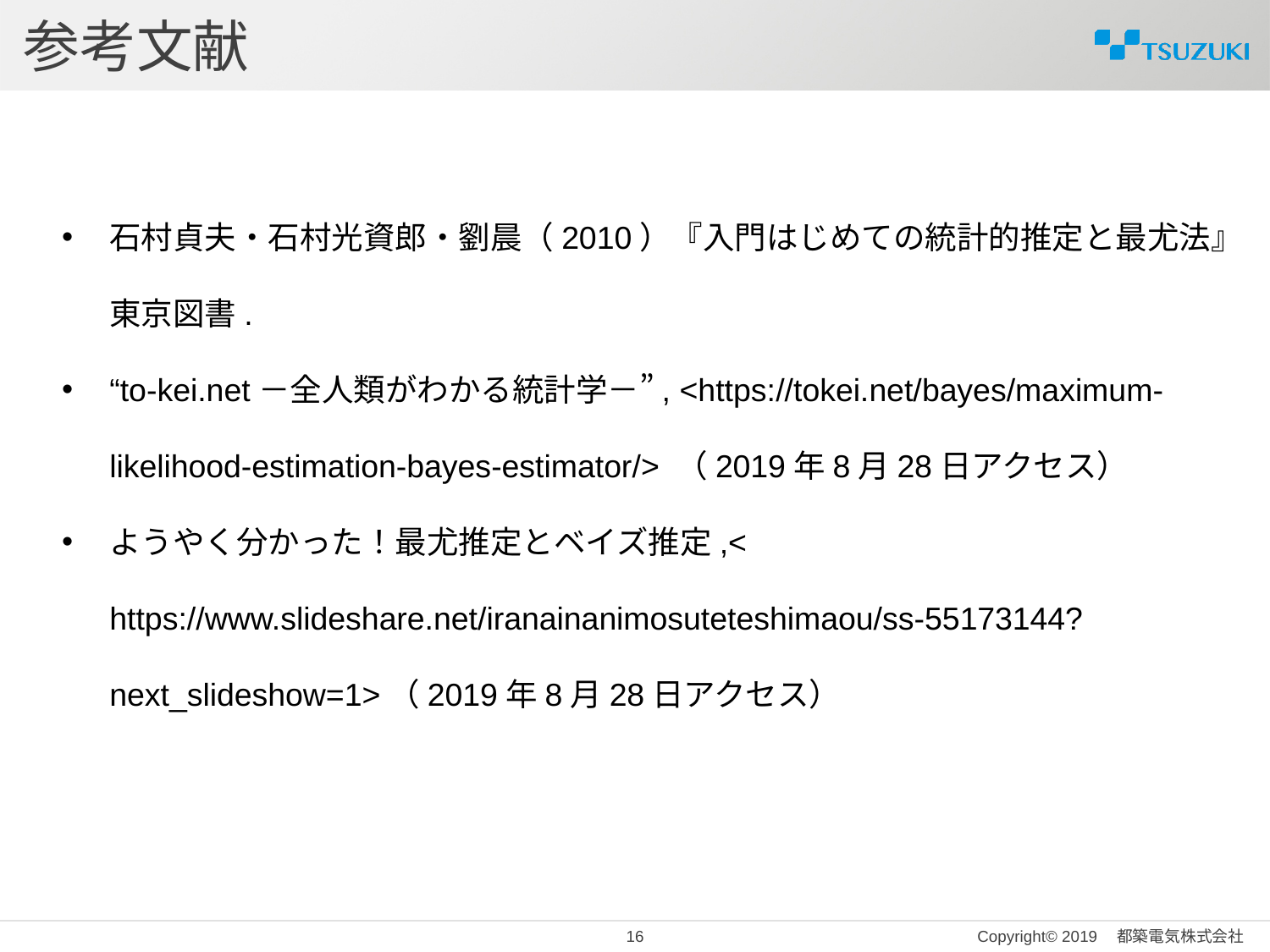

# 参考文献
石村貞夫・石村光資郎・劉晨（2010）『入門はじめての統計的推定と最尤法』東京図書.
“to-kei.net－全人類がわかる統計学－”, <https://tokei.net/bayes/maximum-likelihood-estimation-bayes-estimator/> （2019年8月28日アクセス）
ようやく分かった！最尤推定とベイズ推定,< https://www.slideshare.net/iranainanimosuteteshimaou/ss-55173144?next_slideshow=1>（2019年8月28日アクセス）

16
Copyright© 2019　都築電気株式会社